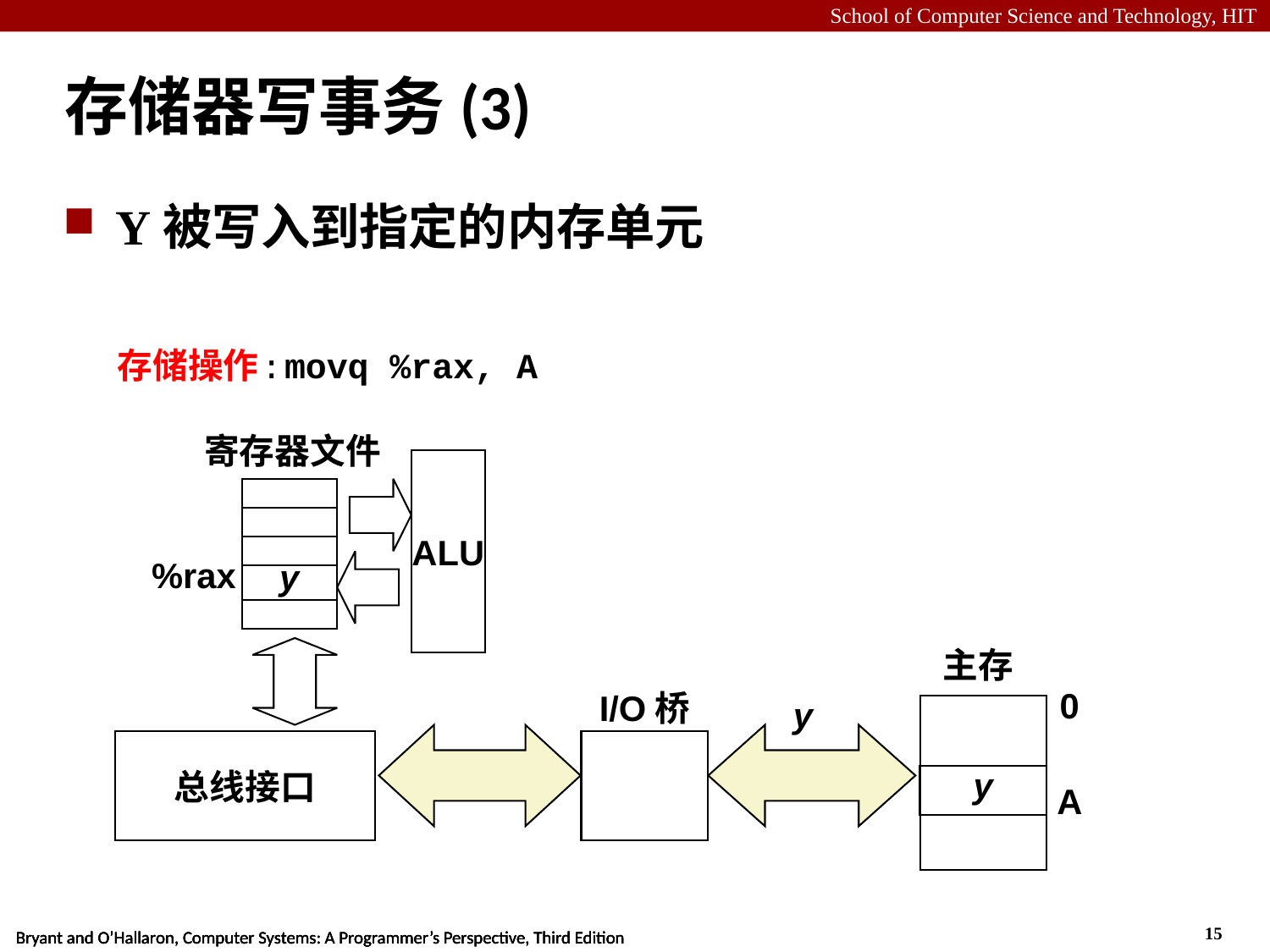

# 存储器写事务(3)
Y被写入到指定的内存单元
存储操作: movq %rax, A
寄存器文件
ALU

%rax

y

主存

0
I/O桥
y

总线接口

y
A